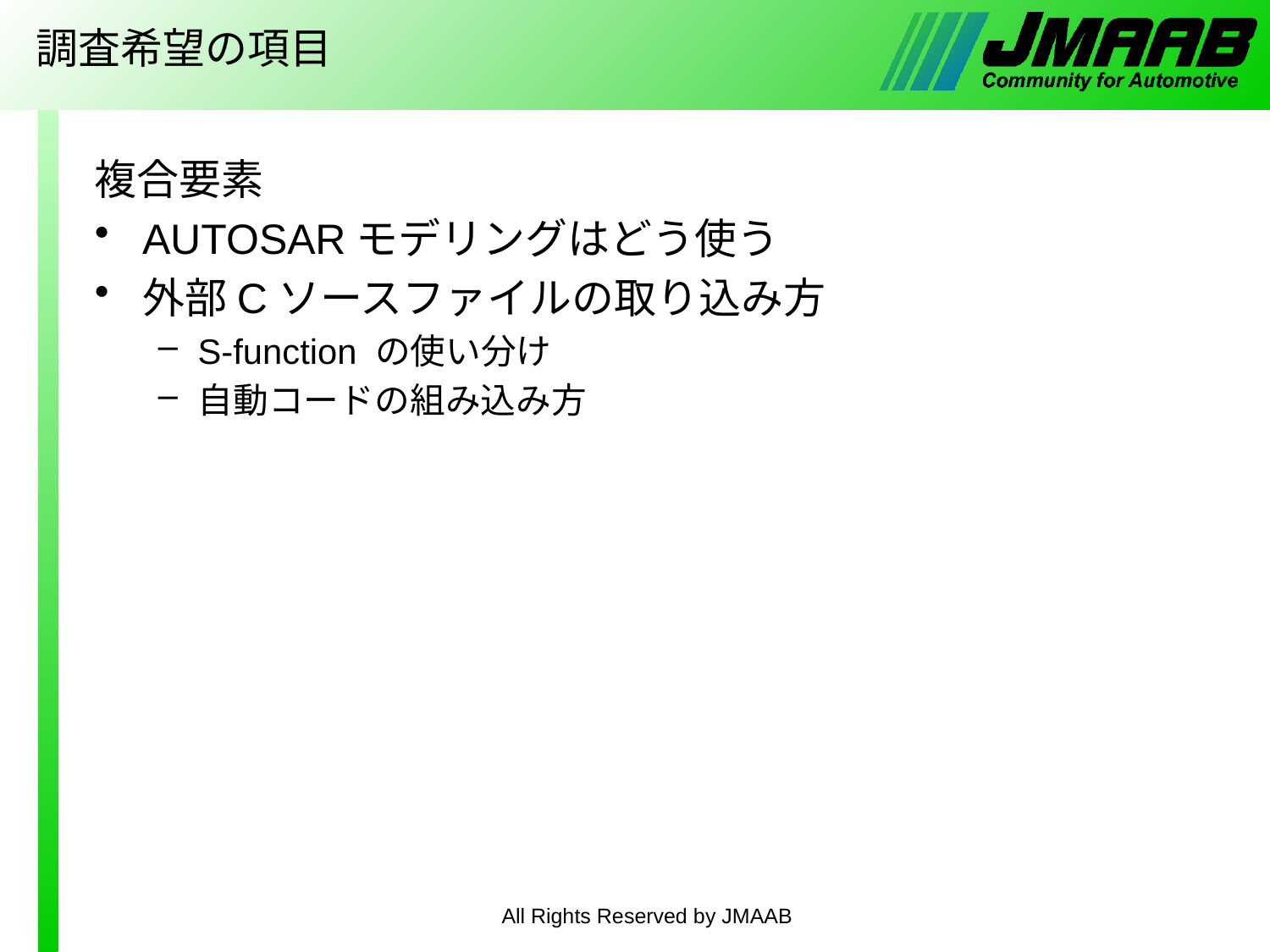

# 調査希望の項目
複合要素
AUTOSARモデリングはどう使う
外部Cソースファイルの取り込み方
S-function の使い分け
自動コードの組み込み方